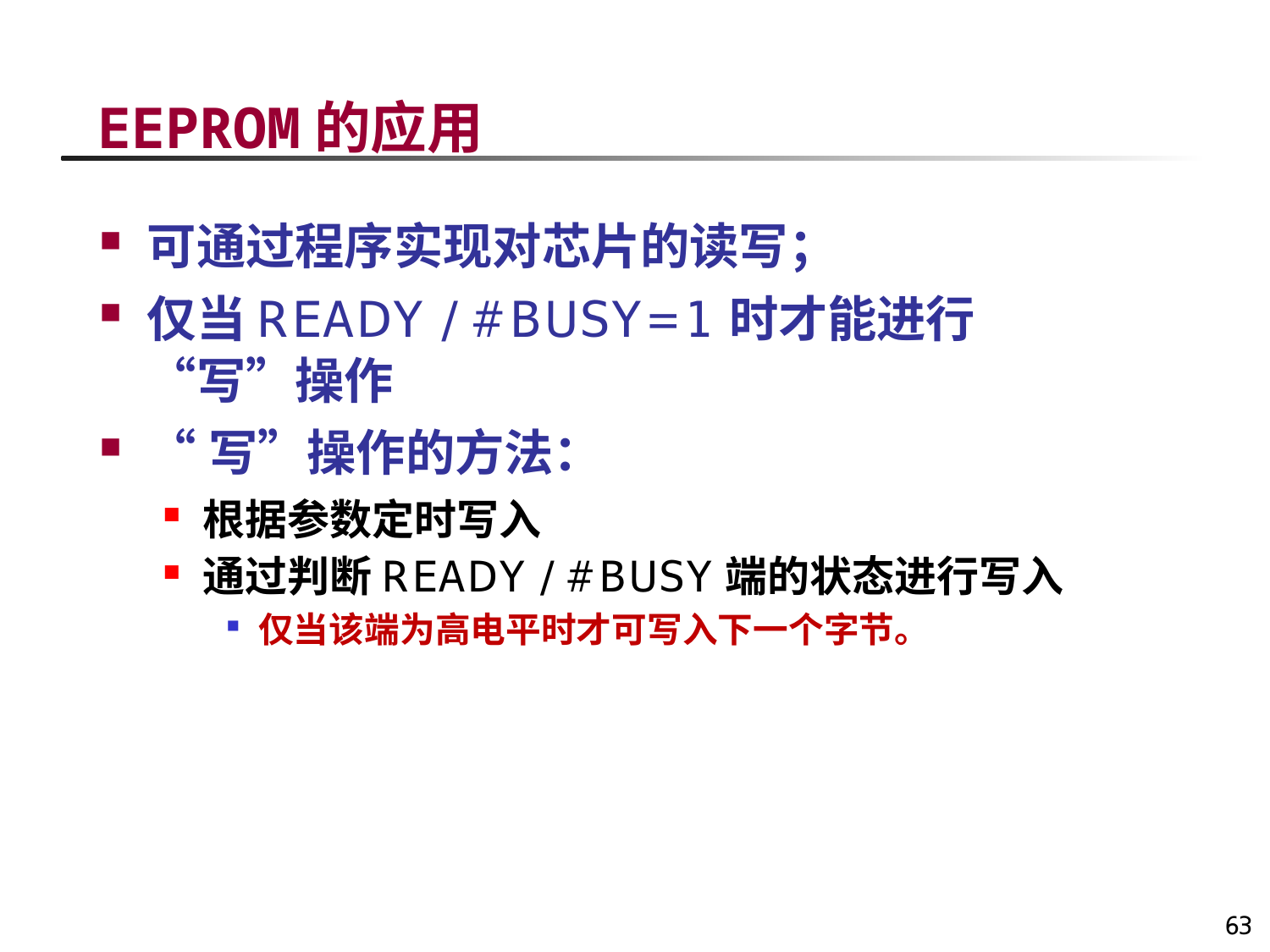

# EEPROM的应用
可通过程序实现对芯片的读写；
仅当READY /#BUSY=1时才能进行“写”操作
“写”操作的方法：
根据参数定时写入
通过判断READY /#BUSY端的状态进行写入
仅当该端为高电平时才可写入下一个字节。
63